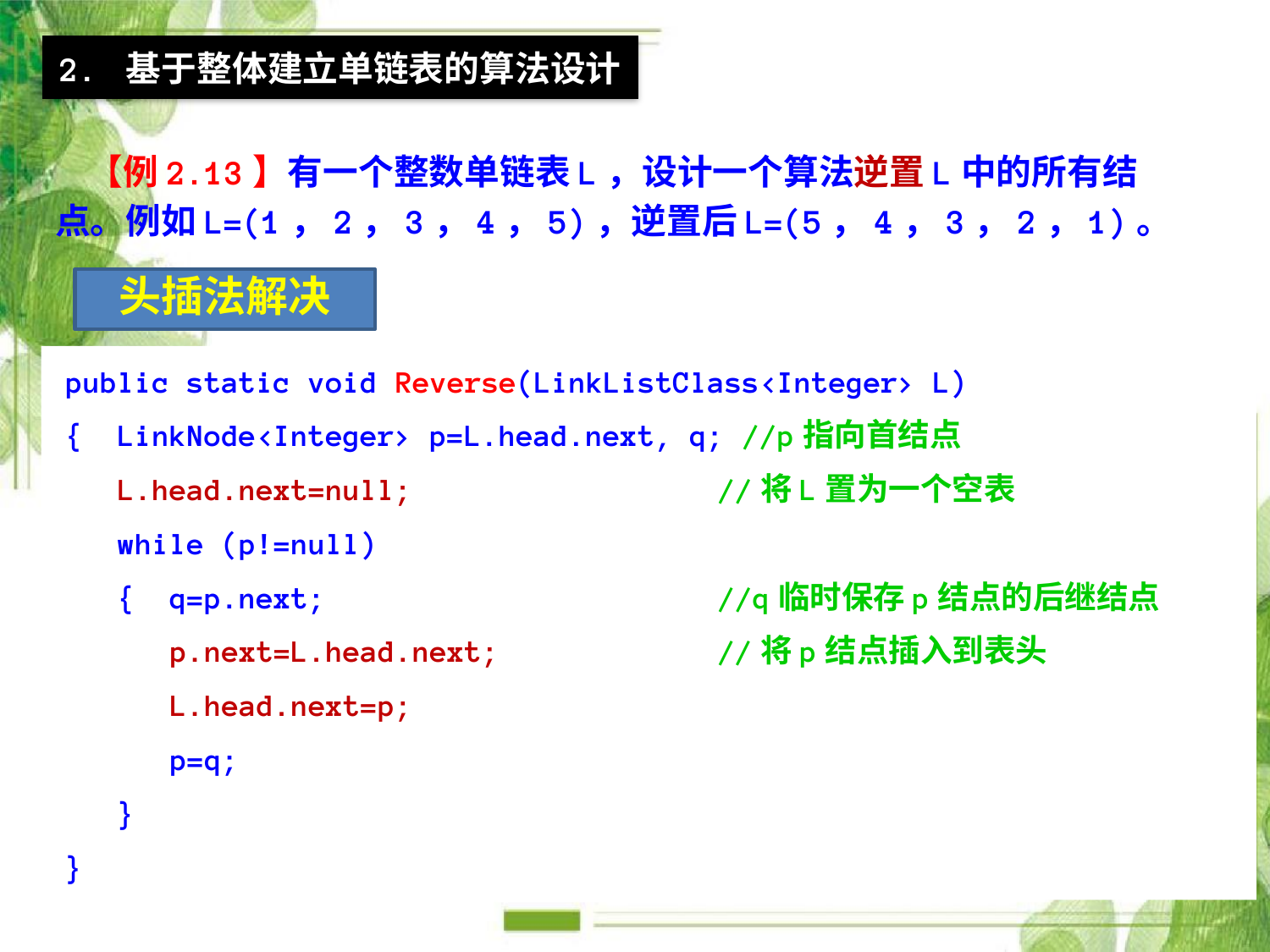

2. 基于整体建立单链表的算法设计
   【例2.13】有一个整数单链表L，设计一个算法逆置L中的所有结点。例如L=(1，2，3，4，5)，逆置后L=(5，4，3，2，1)。
头插法解决
public static void Reverse(LinkListClass<Integer> L)
{  LinkNode<Integer> p=L.head.next, q; //p指向首结点
   L.head.next=null;			 //将L置为一个空表
   while (p!=null)
   {  q=p.next;			 //q临时保存p结点的后继结点
      p.next=L.head.next;		 //将p结点插入到表头
      L.head.next=p;
      p=q;
   }
}